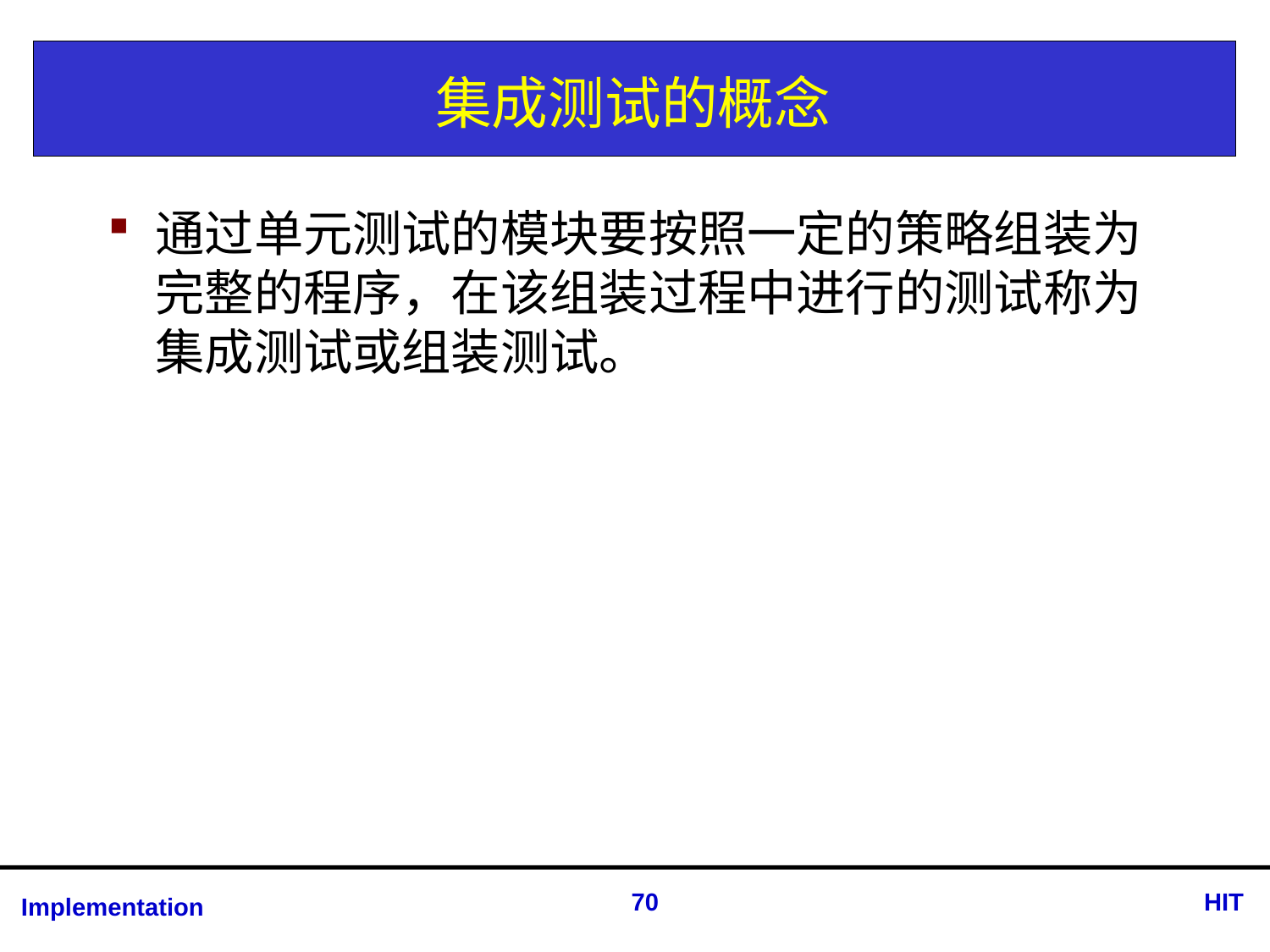

# 集成测试的概念
通过单元测试的模块要按照一定的策略组装为完整的程序，在该组装过程中进行的测试称为集成测试或组装测试。